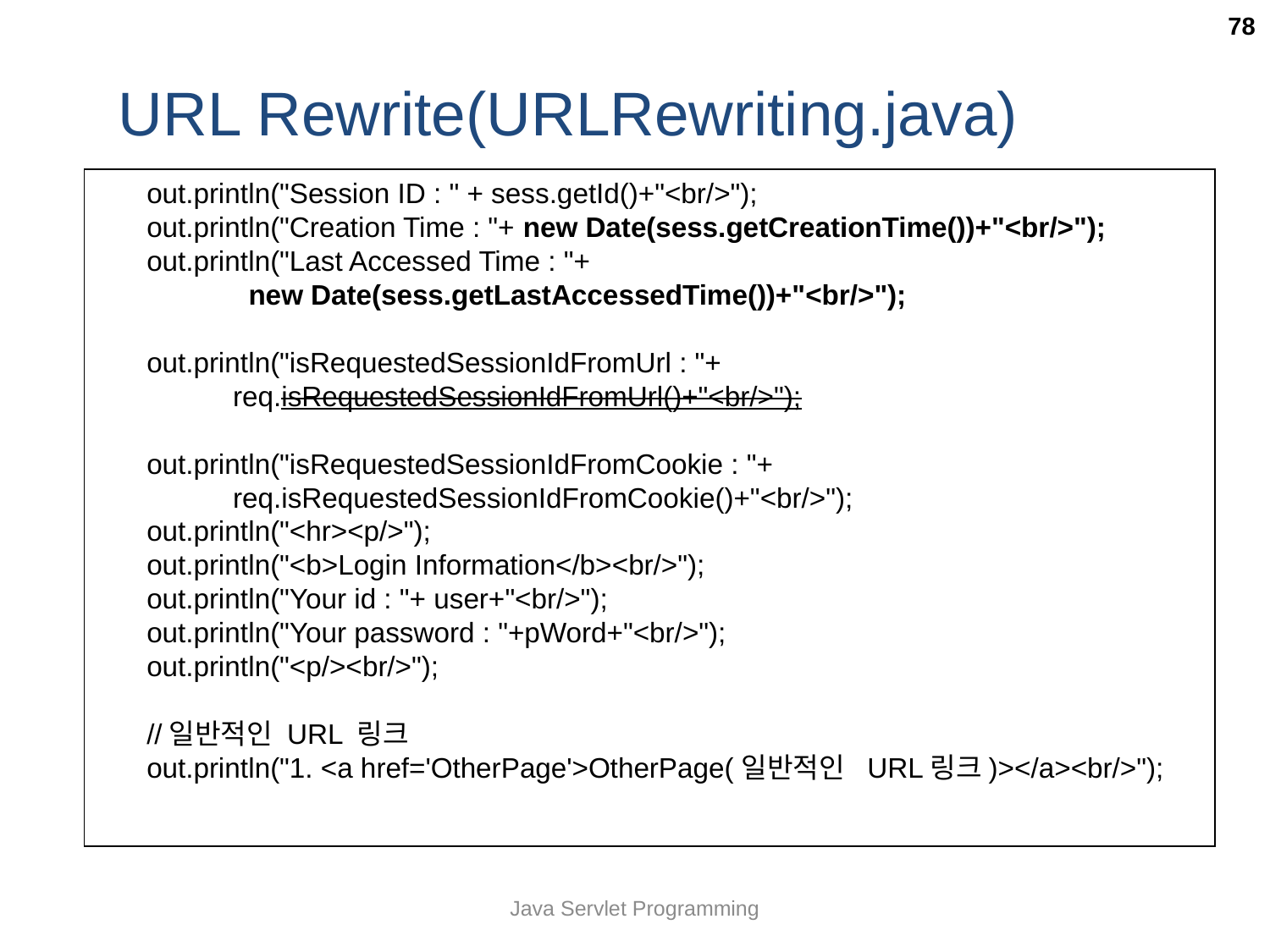

78
URL Rewrite(URLRewriting.java)
out.println("Session ID : " + sess.getId()+"<br/>");
out.println("Creation Time : "+ new Date(sess.getCreationTime())+"<br/>");
out.println("Last Accessed Time : "+
             new Date(sess.getLastAccessedTime())+"<br/>");

out.println("isRequestedSessionIdFromUrl : "+
           req.isRequestedSessionIdFromUrl()+"<br/>");

out.println("isRequestedSessionIdFromCookie : "+
           req.isRequestedSessionIdFromCookie()+"<br/>");
out.println("<hr><p/>");
out.println("<b>Login Information</b><br/>");
out.println("Your id : "+ user+"<br/>");
out.println("Your password : "+pWord+"<br/>");
out.println("<p/><br/>");

//일반적인 URL 링크
out.println("1. <a href='OtherPage'>OtherPage(일반적인  URL링크)></a><br/>");
Java Servlet Programming